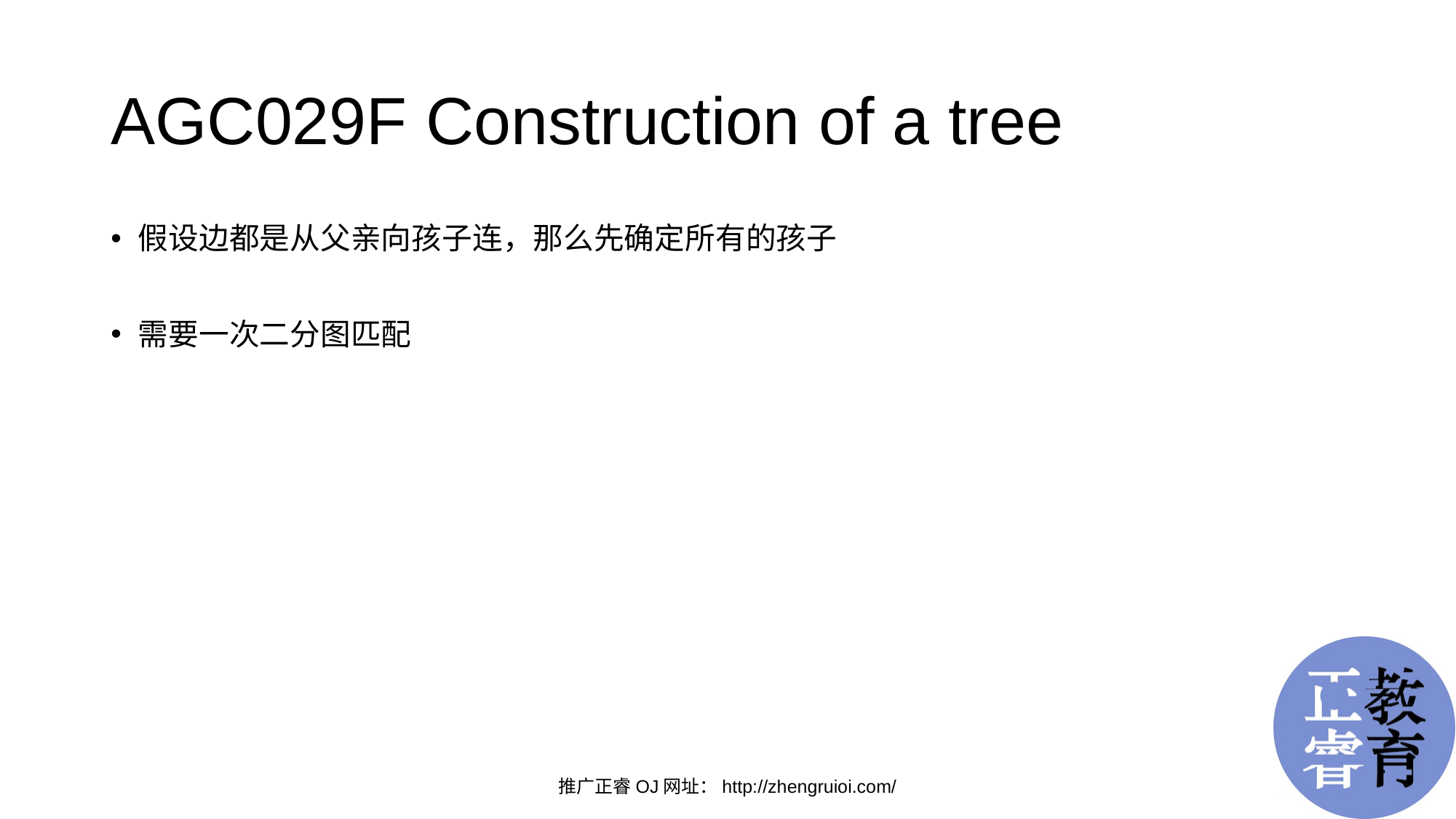

# AGC029F Construction of a tree
假设边都是从父亲向孩子连，那么先确定所有的孩子

需要一次二分图匹配